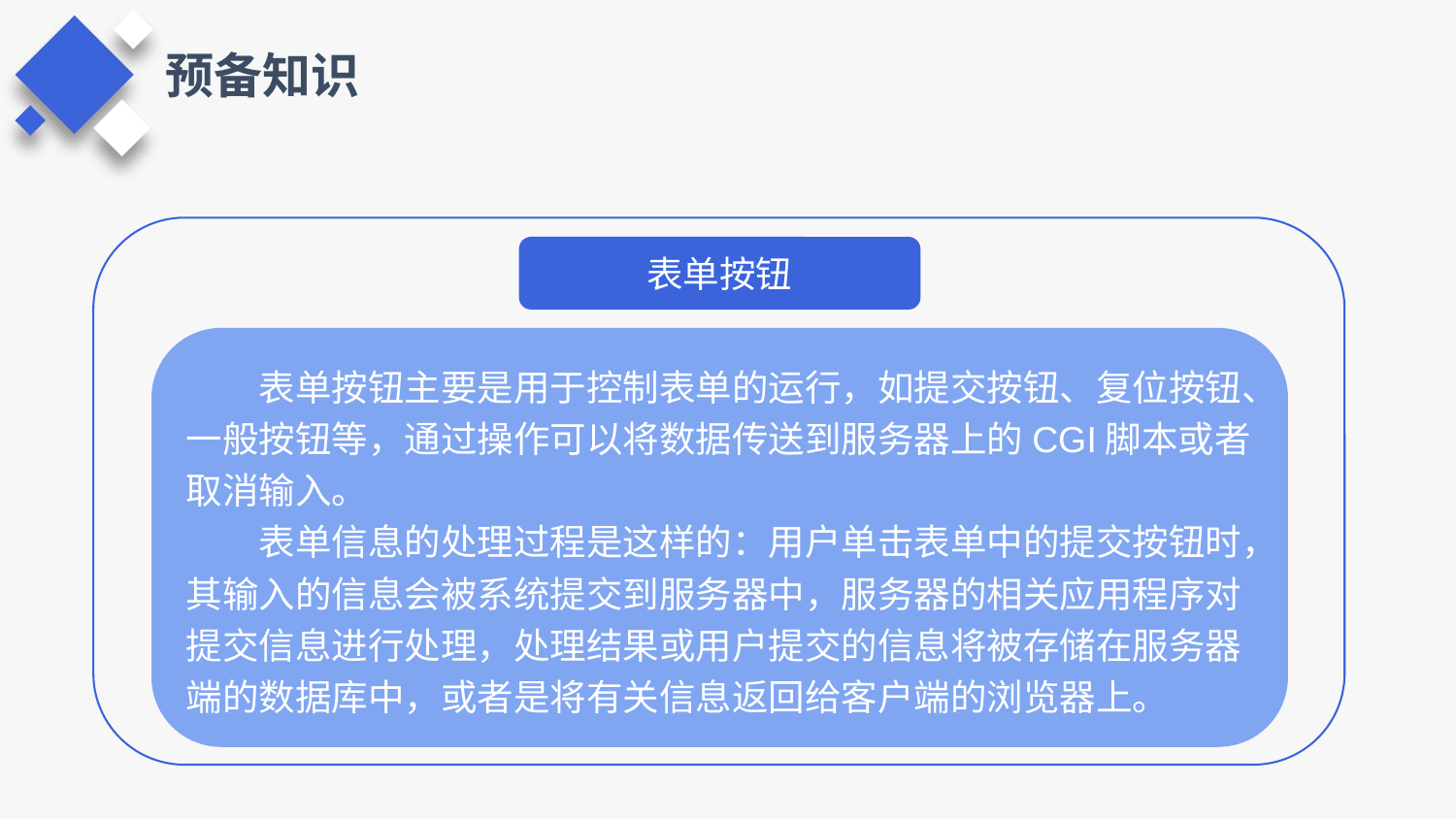

预备知识

表单按钮
表单按钮主要是用于控制表单的运行，如提交按钮、复位按钮、一般按钮等，通过操作可以将数据传送到服务器上的CGI脚本或者取消输入。
表单信息的处理过程是这样的：用户单击表单中的提交按钮时，其输入的信息会被系统提交到服务器中，服务器的相关应用程序对提交信息进行处理，处理结果或用户提交的信息将被存储在服务器端的数据库中，或者是将有关信息返回给客户端的浏览器上。